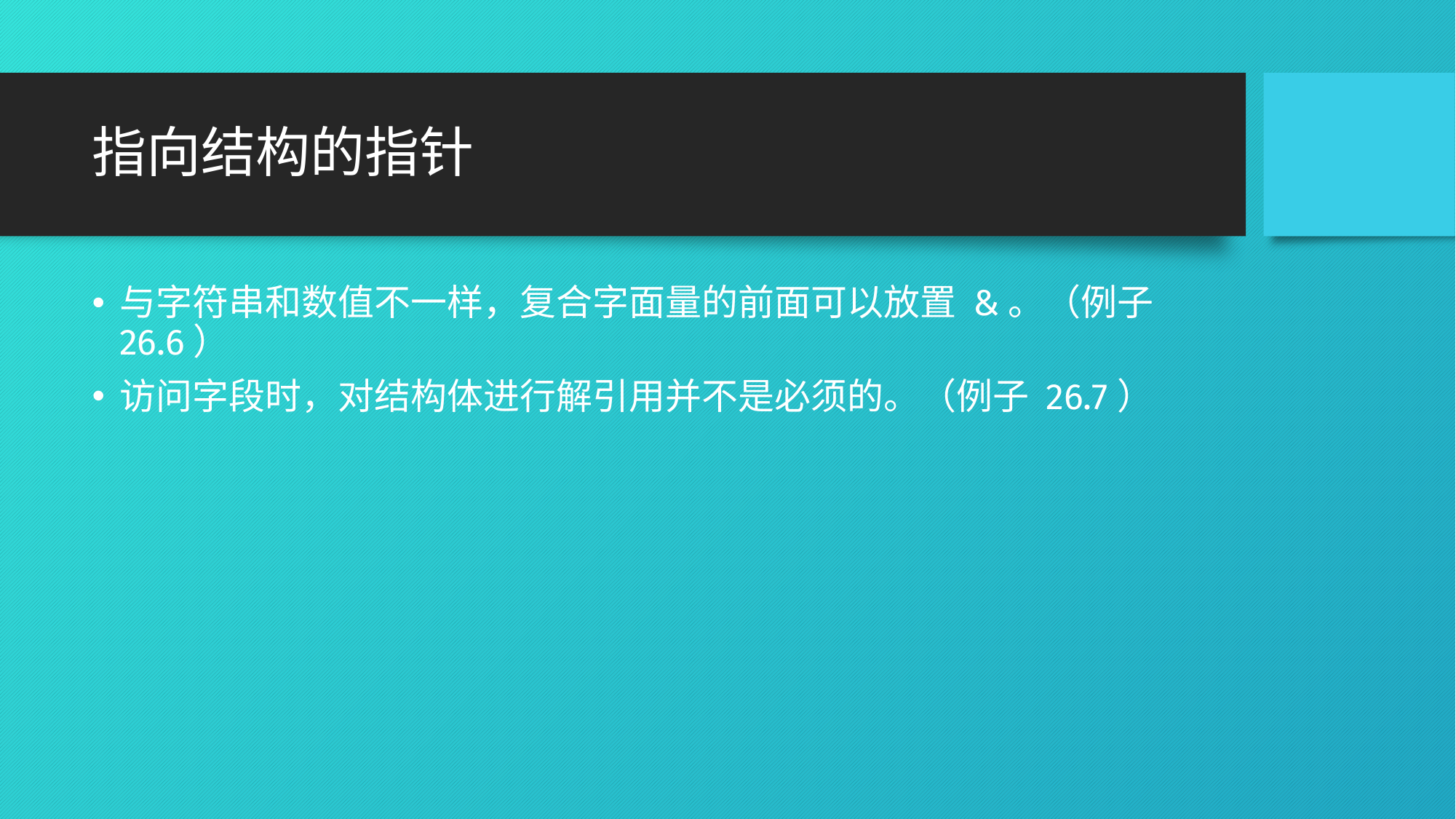

# 指向结构的指针
与字符串和数值不一样，复合字面量的前面可以放置 &。（例子 26.6）
访问字段时，对结构体进行解引用并不是必须的。（例子 26.7）